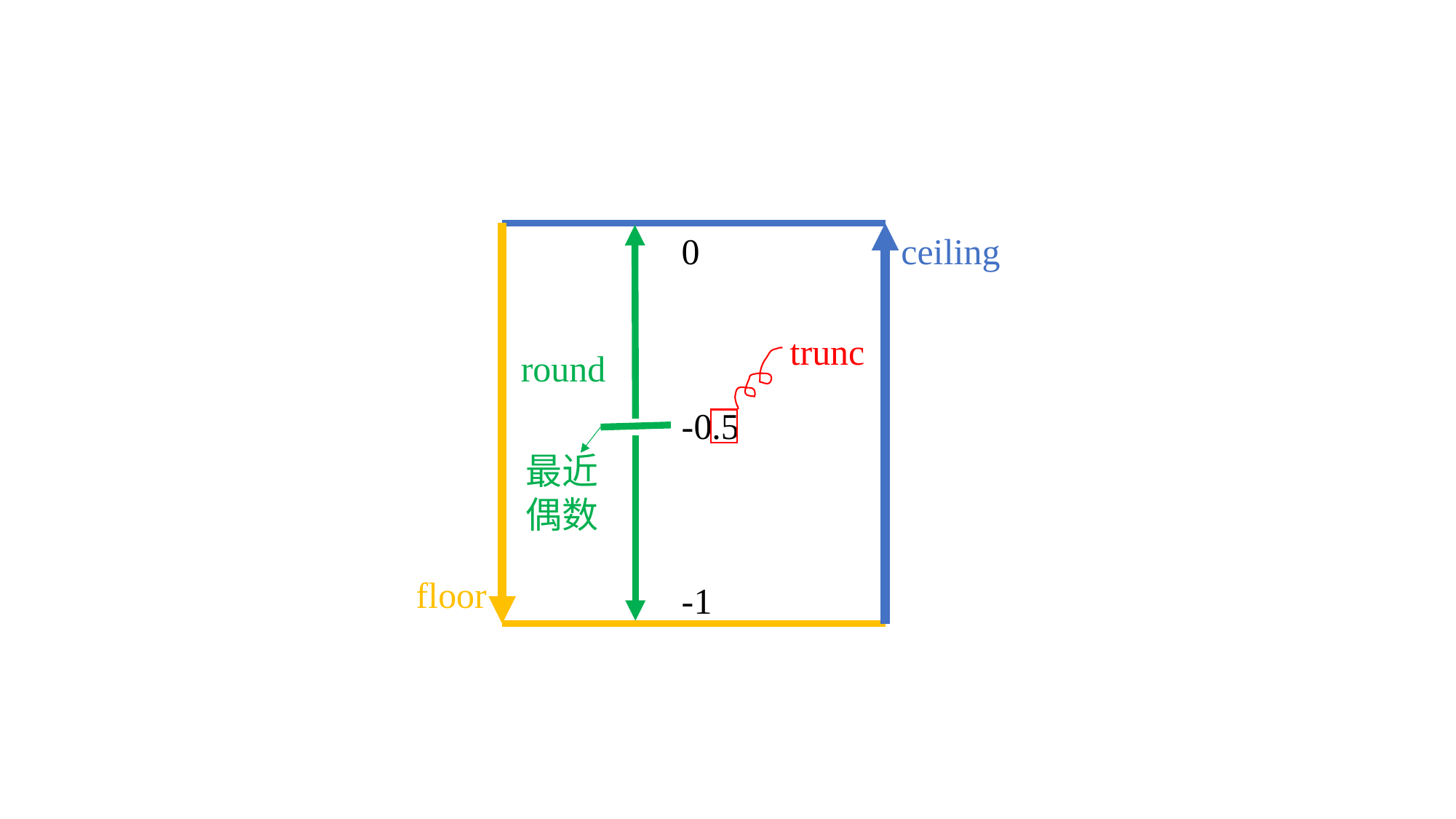

ceiling
0

-0.5

-1
trunc
round

最近
偶数
floor